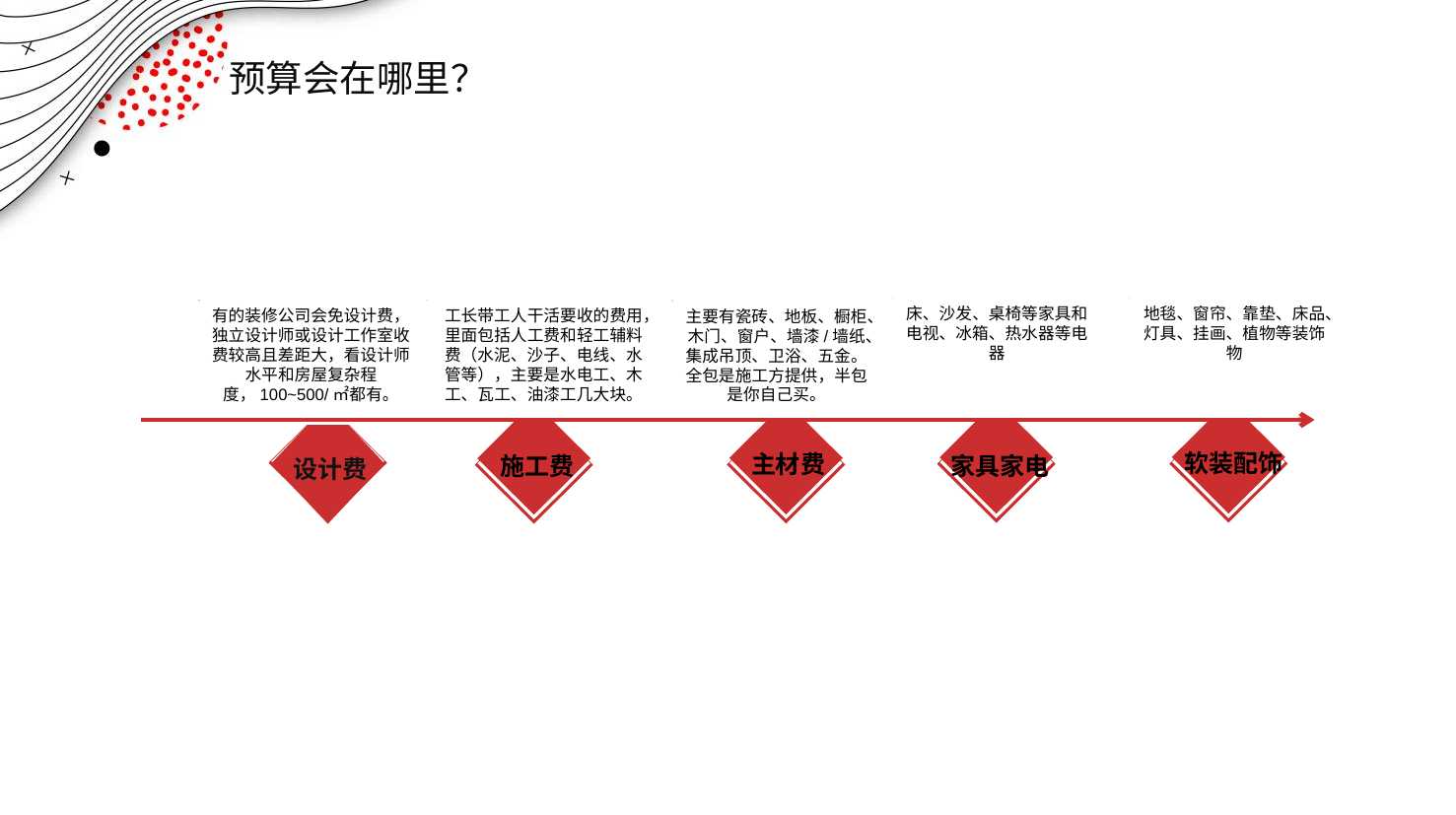

预算会在哪里？

床、沙发、桌椅等家具和电视、冰箱、热水器等电器
地毯、窗帘、靠垫、床品、灯具、挂画、植物等装饰物
有的装修公司会免设计费，独立设计师或设计工作室收费较高且差距大，看设计师水平和房屋复杂程度，100~500/㎡都有。
工长带工人干活要收的费用，里面包括人工费和轻工辅料费（水泥、沙子、电线、水管等），主要是水电工、木工、瓦工、油漆工几大块。
主要有瓷砖、地板、橱柜、木门、窗户、墙漆/墙纸、集成吊顶、卫浴、五金。全包是施工方提供，半包是你自己买。

主材费
软装配饰
施工费
家具家电
设计费